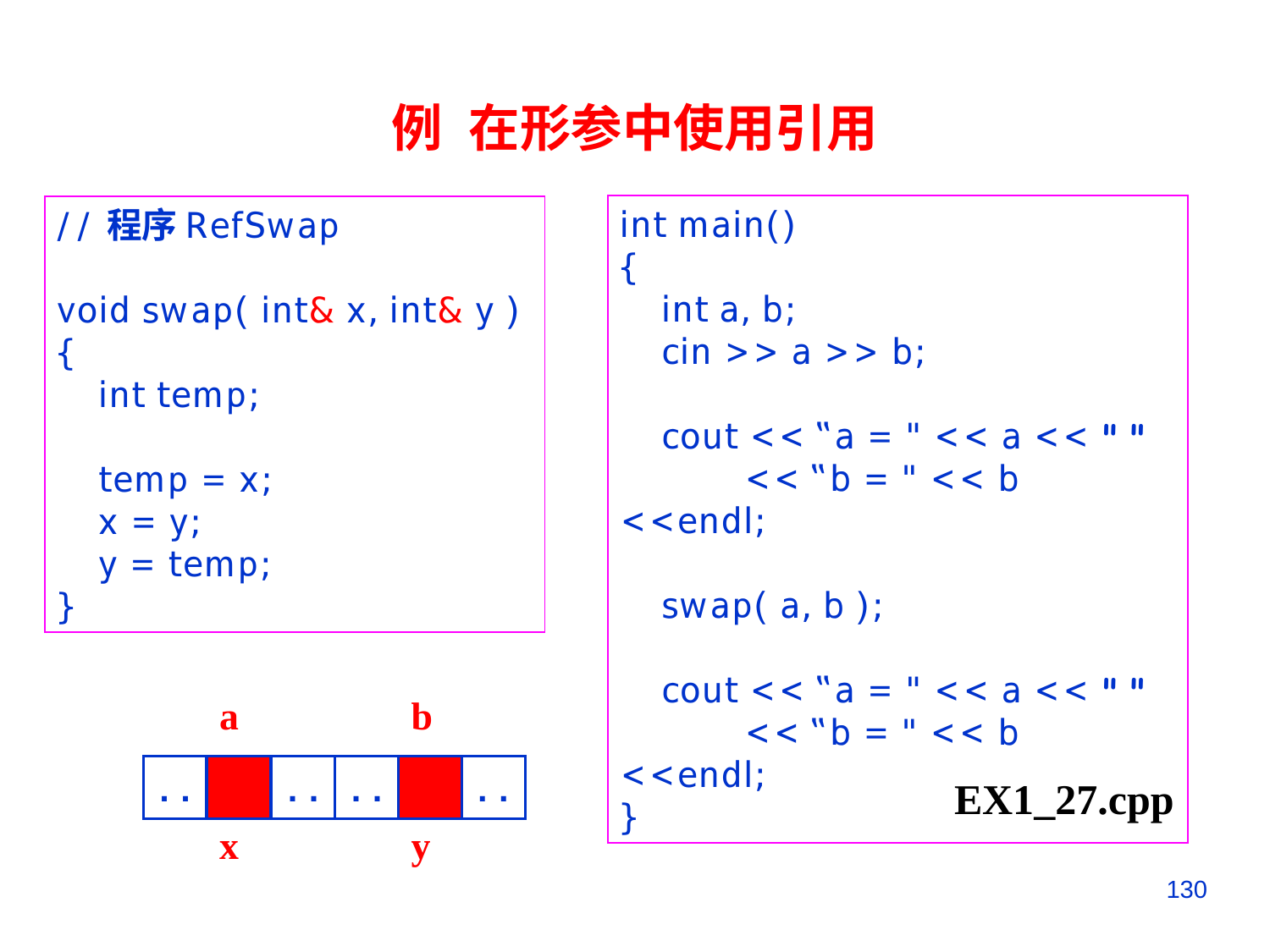

例  在形参中使用引用
int main()
{
    int a, b;
    cin >> a >> b;

    cout << “a = " << a << " "
            << “b = " << b <<endl;

    swap( a, b );

    cout << “a = " << a << " "
            << “b = " << b <<endl;
}
//程序RefSwap

void swap( int& x, int& y )
{
    int temp;

    temp = x;
    x = y;
    y = temp;
}
a
b
..

..
..

..
EX1_27.cpp
x
y
130